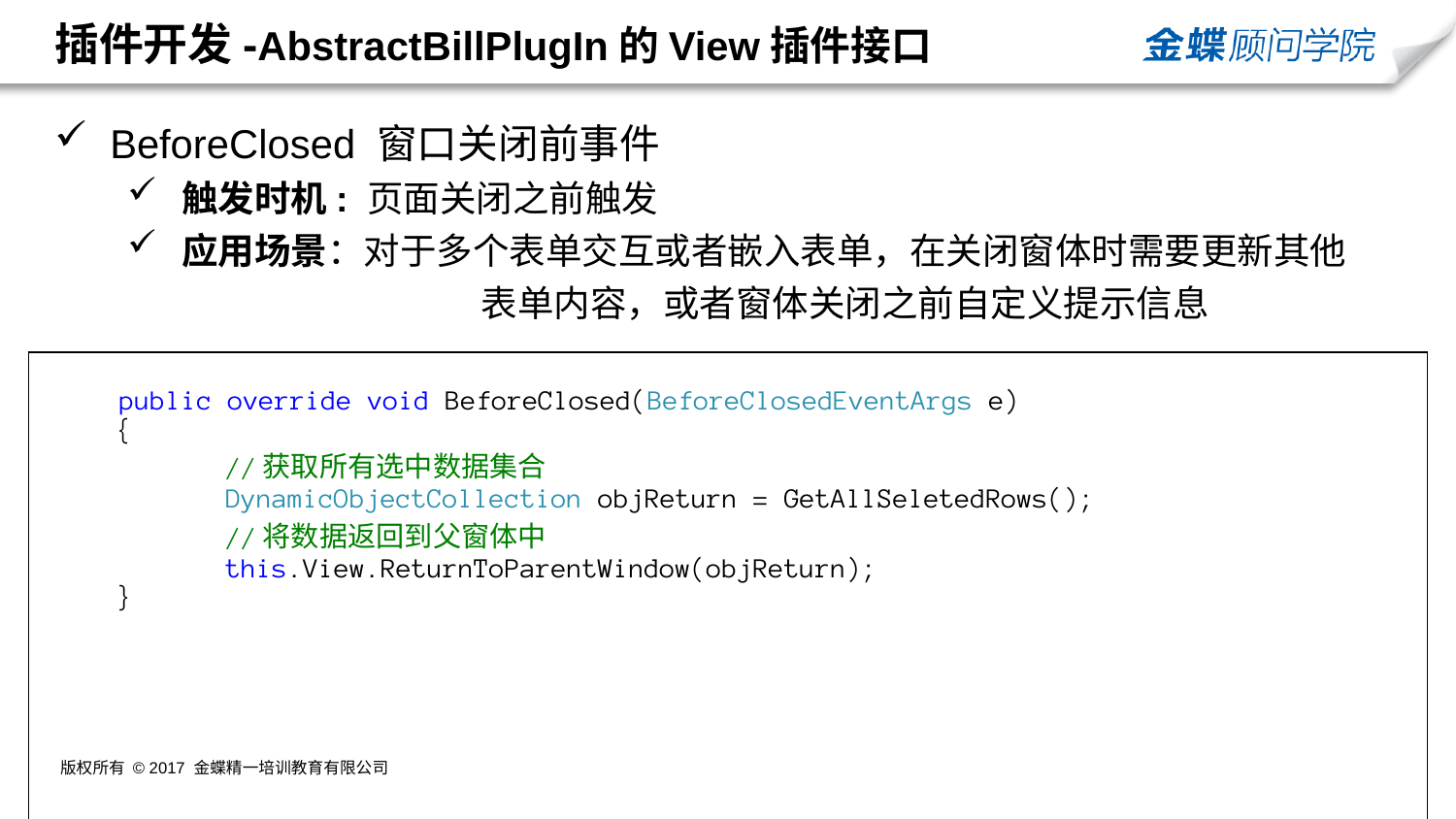

# 插件开发-AbstractBillPlugIn的View插件接口
  BeforeClosed 窗口关闭前事件
触发时机: 页面关闭之前触发
应用场景：对于多个表单交互或者嵌入表单，在关闭窗体时需要更新其他 		 表单内容，或者窗体关闭之前自定义提示信息
| public override void BeforeClosed(BeforeClosedEventArgs e) { //获取所有选中数据集合 DynamicObjectCollection objReturn = GetAllSeletedRows();  //将数据返回到父窗体中 this.View.ReturnToParentWindow(objReturn); } |
| --- |